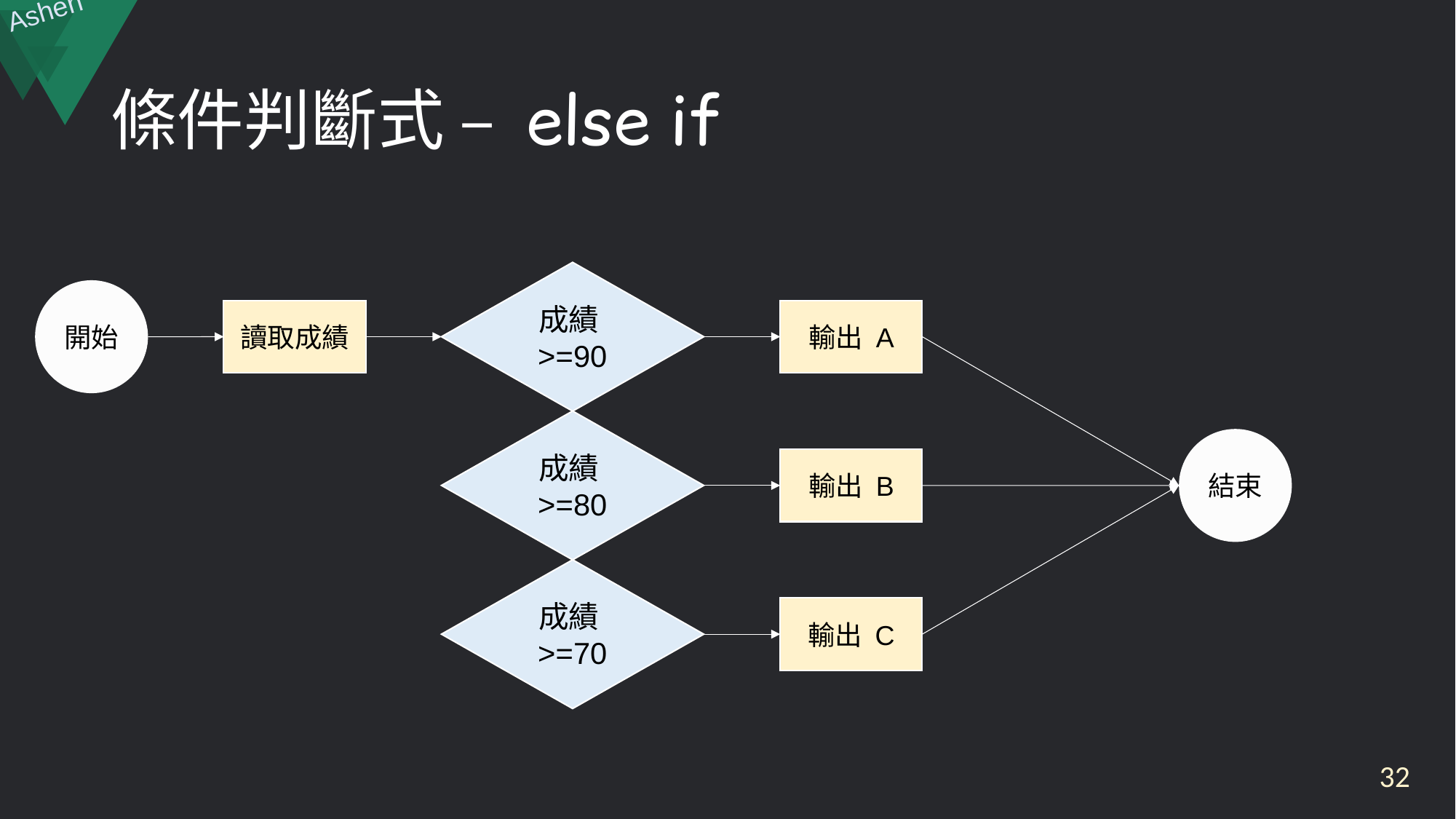

# 條件判斷式 – else if
成績>=90
開始
讀取成績
輸出 A
成績>=80
結束
輸出 B
成績>=70
輸出 C
32